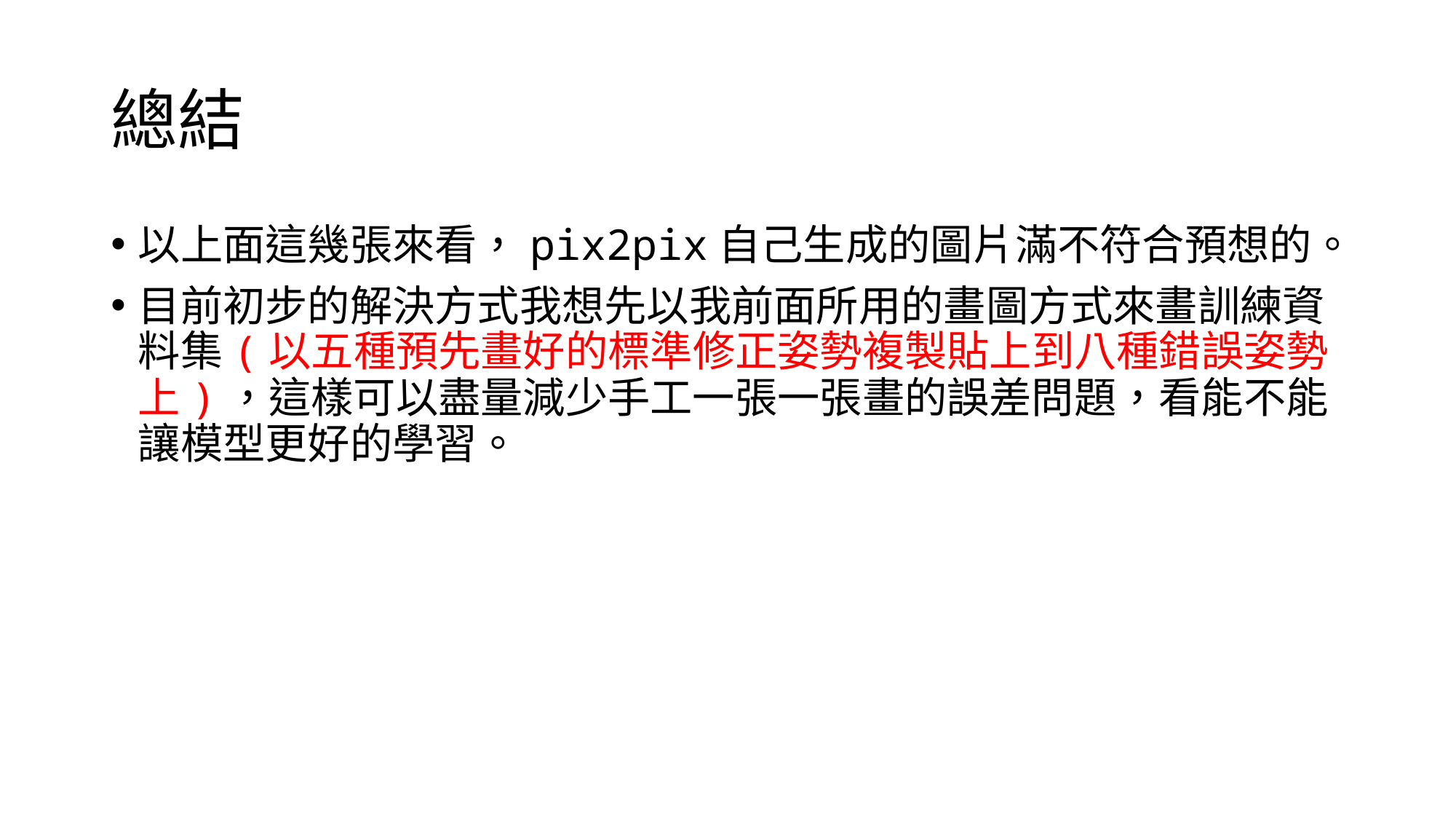

# 總結
以上面這幾張來看，pix2pix自己生成的圖片滿不符合預想的。
目前初步的解決方式我想先以我前面所用的畫圖方式來畫訓練資料集(以五種預先畫好的標準修正姿勢複製貼上到八種錯誤姿勢上)，這樣可以盡量減少手工一張一張畫的誤差問題，看能不能讓模型更好的學習。